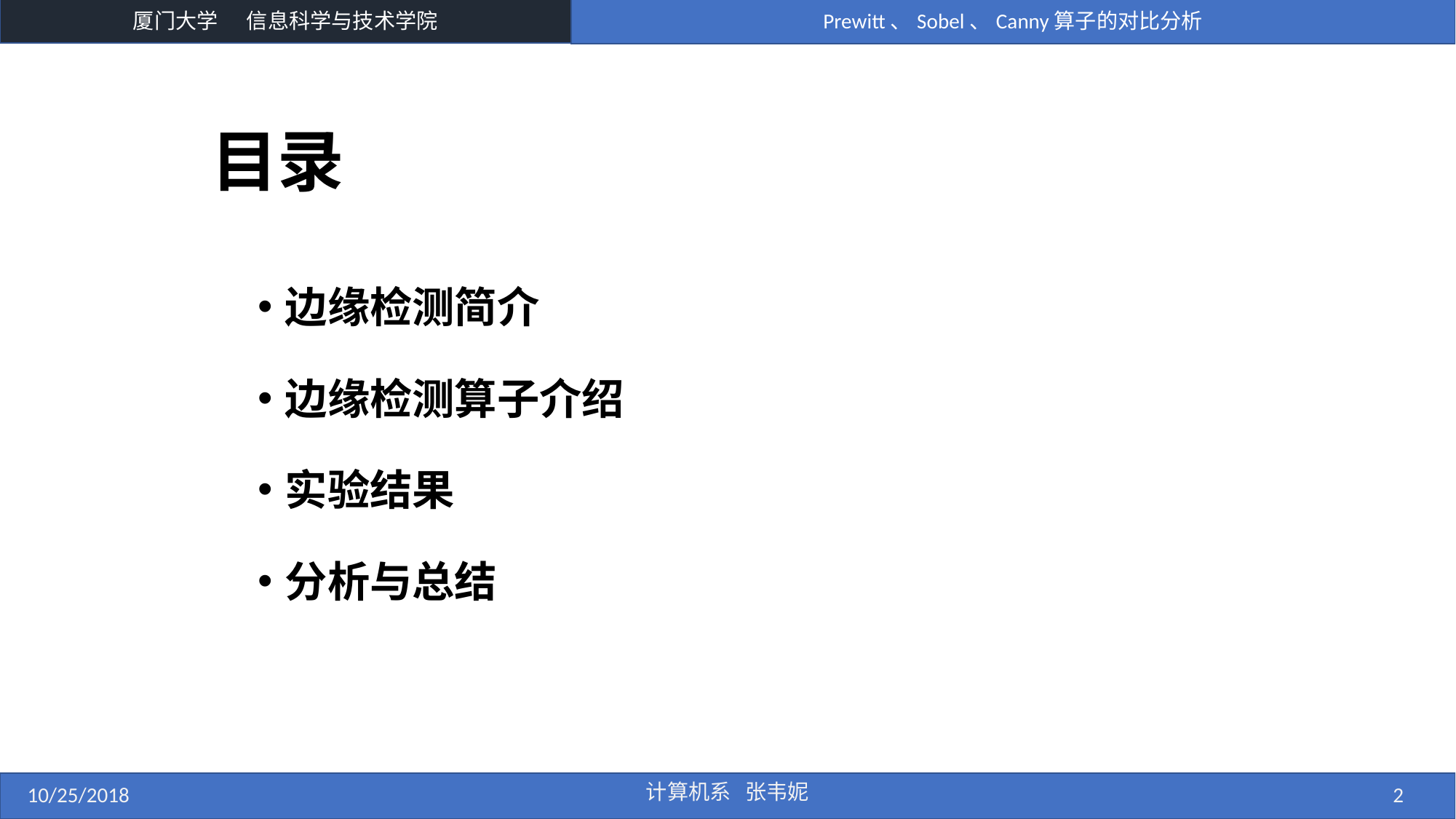

# 目录
边缘检测简介
边缘检测算子介绍
实验结果
分析与总结
10/25/2018
计算机系   张韦妮
2